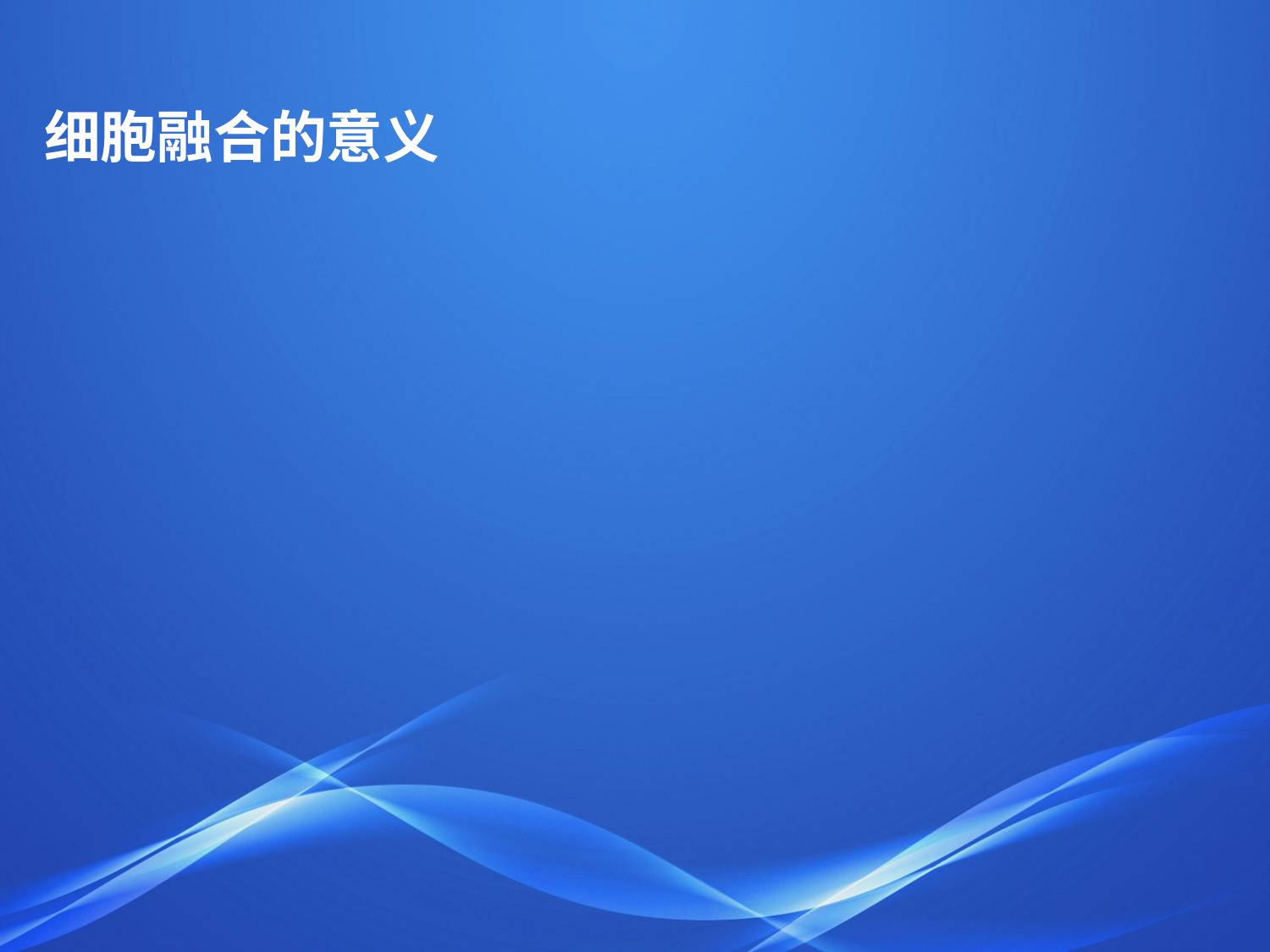

# 细胞融合的意义
能把亲缘关系较远，甚至毫无亲缘关系的生物体细胞融合在一起，为远缘杂交架起了桥梁，是改造细胞遗传物质的有力手段
打破了仅仅依赖有性杂交重组基因创造新种的界限，扩大了遗传物质的重组范围